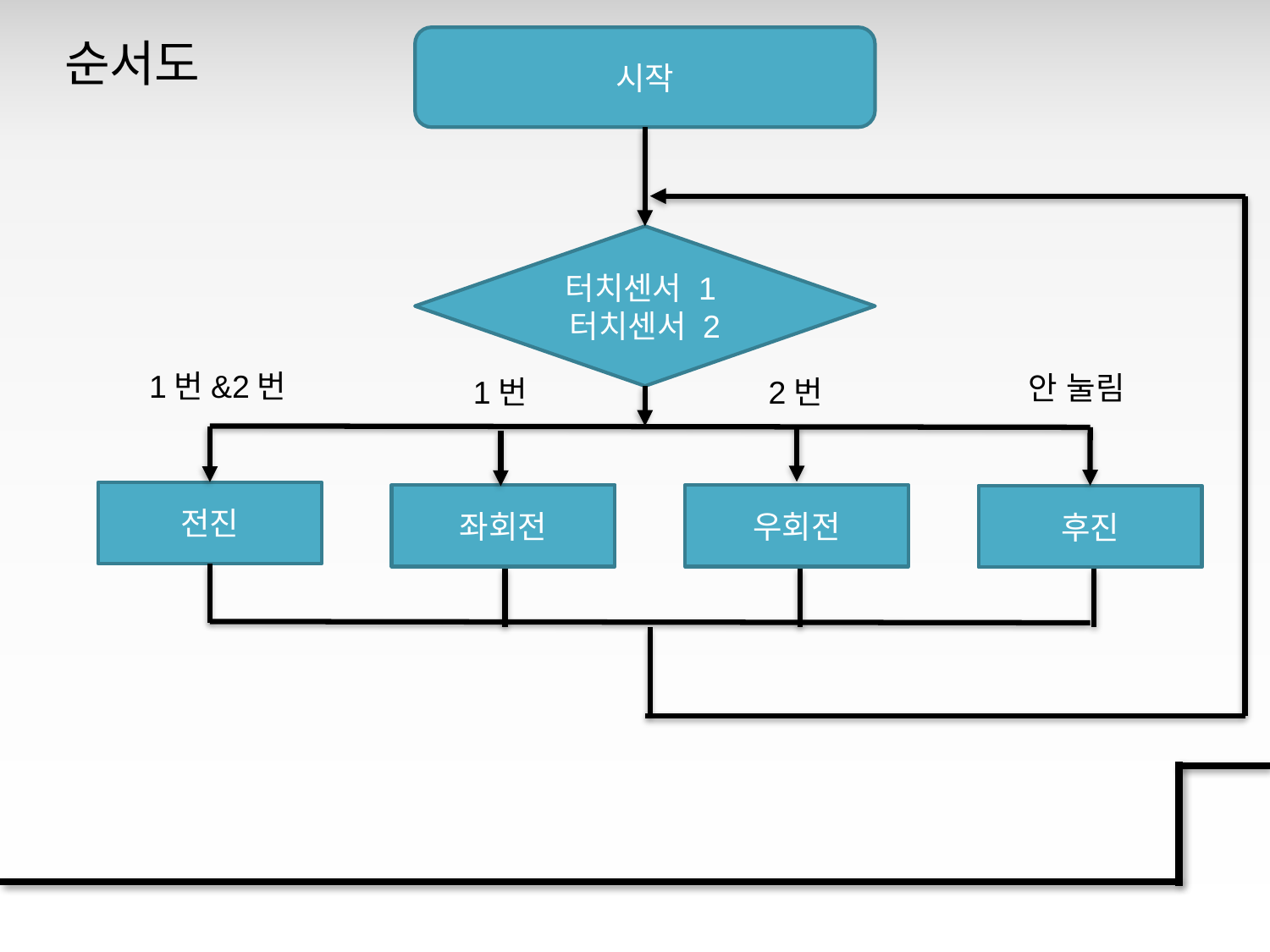

순서도
시작
터치센서 1
터치센서 2
1번&2번
안 눌림
1번
2번
전진
좌회전
우회전
후진